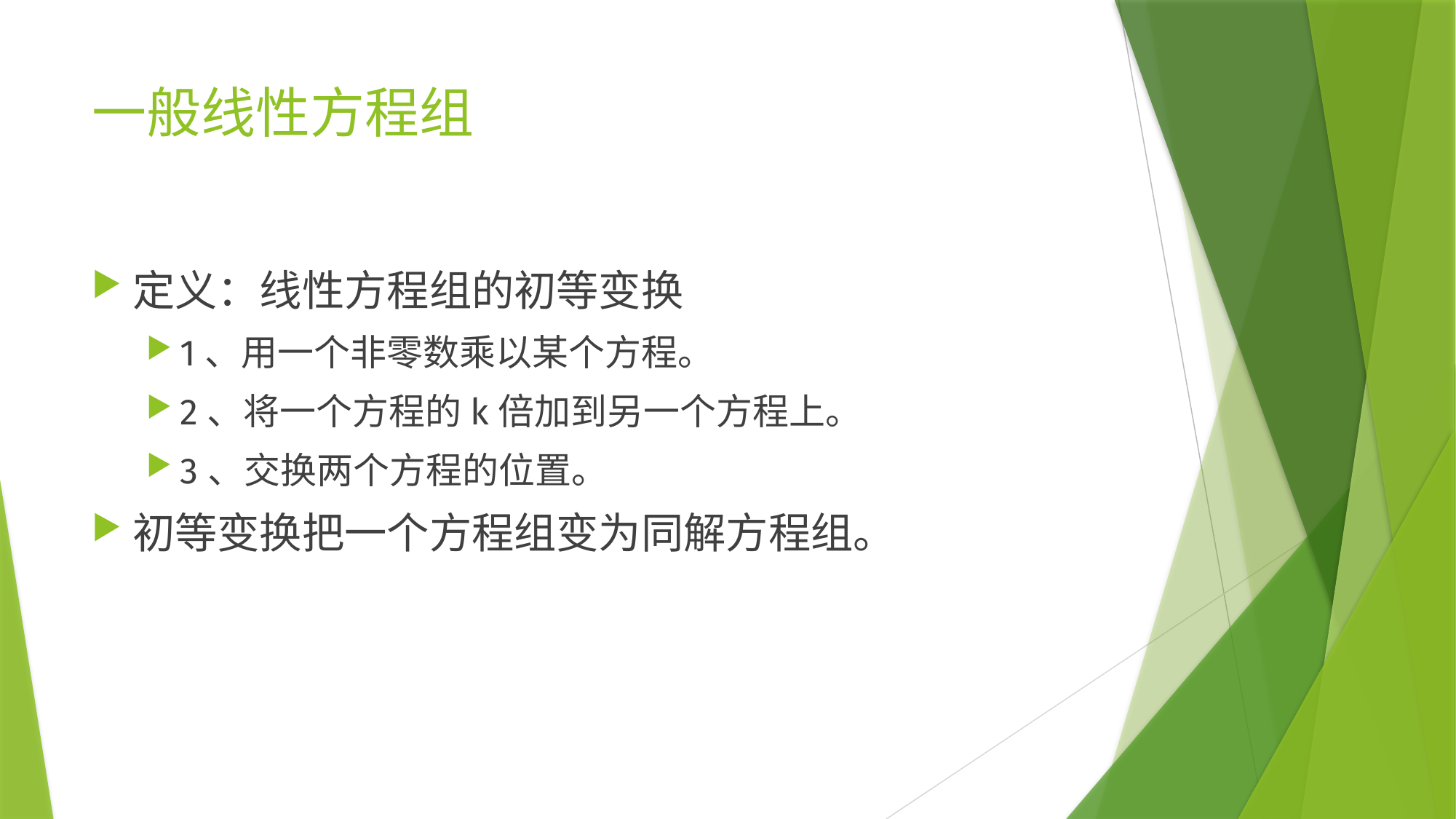

# 一般线性方程组
定义：线性方程组的初等变换
1、用一个非零数乘以某个方程。
2、将一个方程的k倍加到另一个方程上。
3、交换两个方程的位置。
初等变换把一个方程组变为同解方程组。